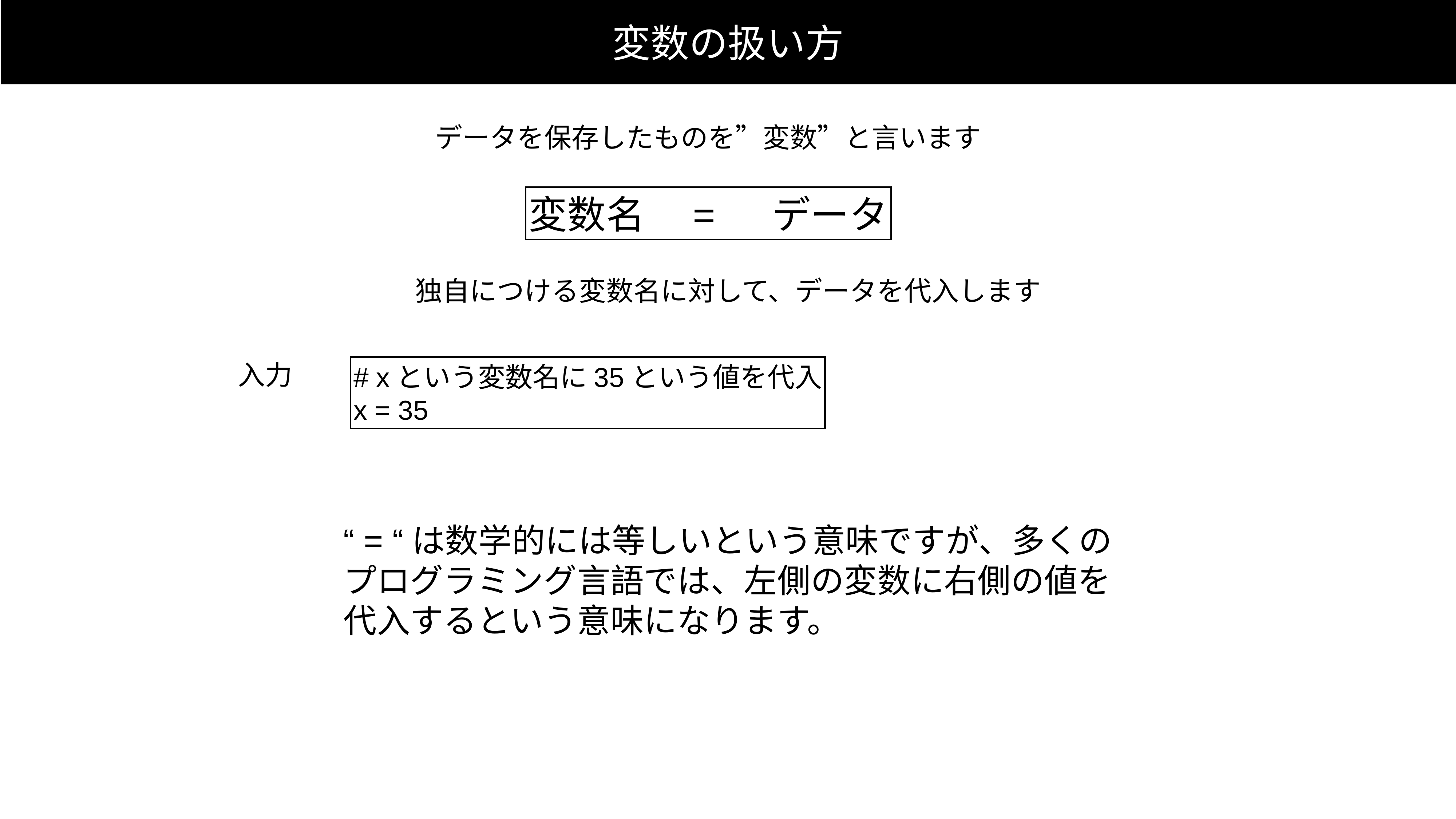

変数の扱い方
データを保存したものを”変数”と言います
変数名　=　 データ
独自につける変数名に対して、データを代入します
# xという変数名に35という値を代入
x = 35
入力
“ = “は数学的には等しいという意味ですが、多くの
プログラミング言語では、左側の変数に右側の値を
代入するという意味になります。